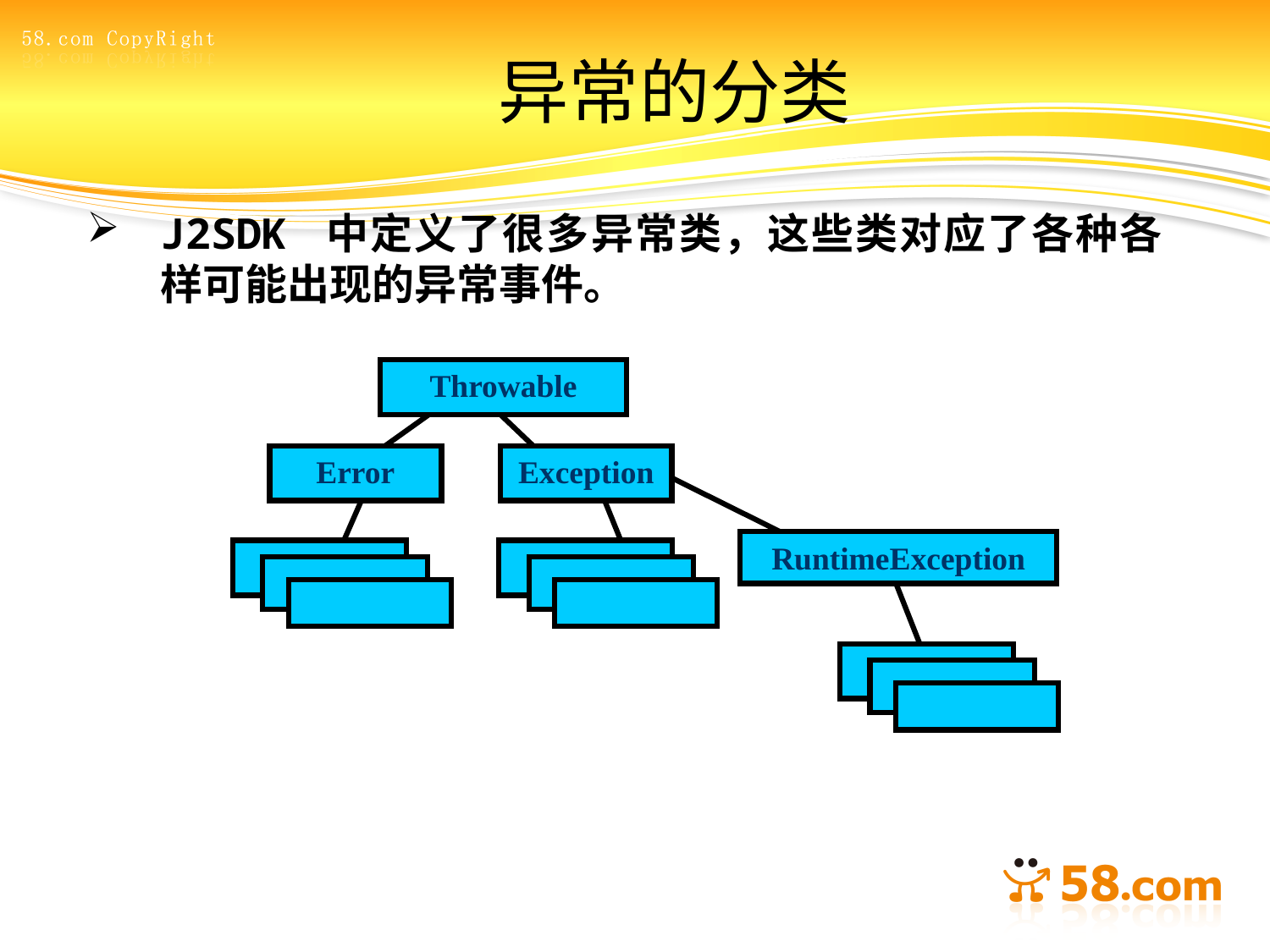

# 异常的分类
J2SDK 中定义了很多异常类，这些类对应了各种各样可能出现的异常事件。
Throwable

Error
Exception
RuntimeException